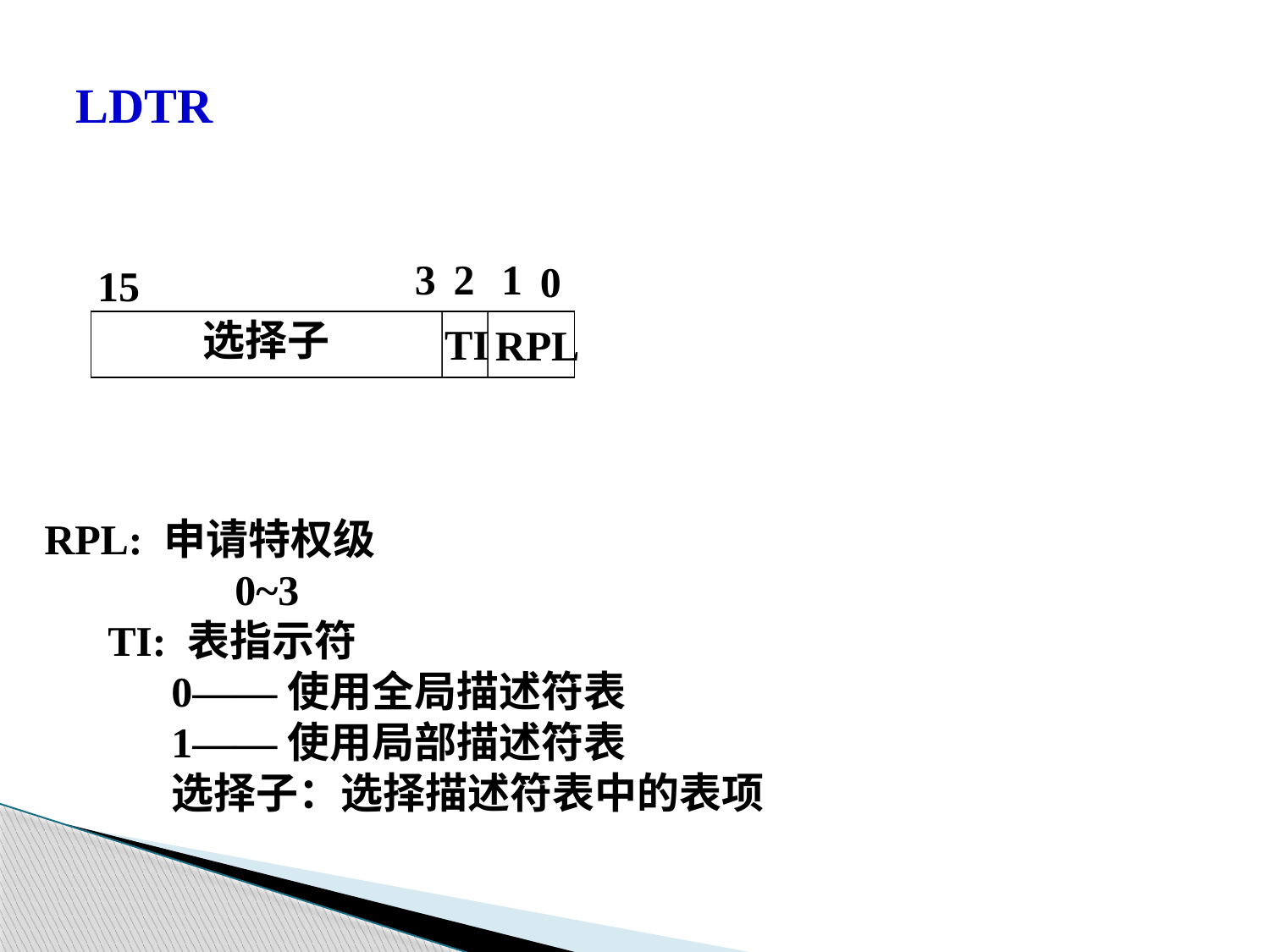

# LDTR
3
2
1
0
15
选择子

TI
RPL
RPL: 申请特权级
	0~3
TI: 表指示符
0——使用全局描述符表
1——使用局部描述符表
选择子：选择描述符表中的表项